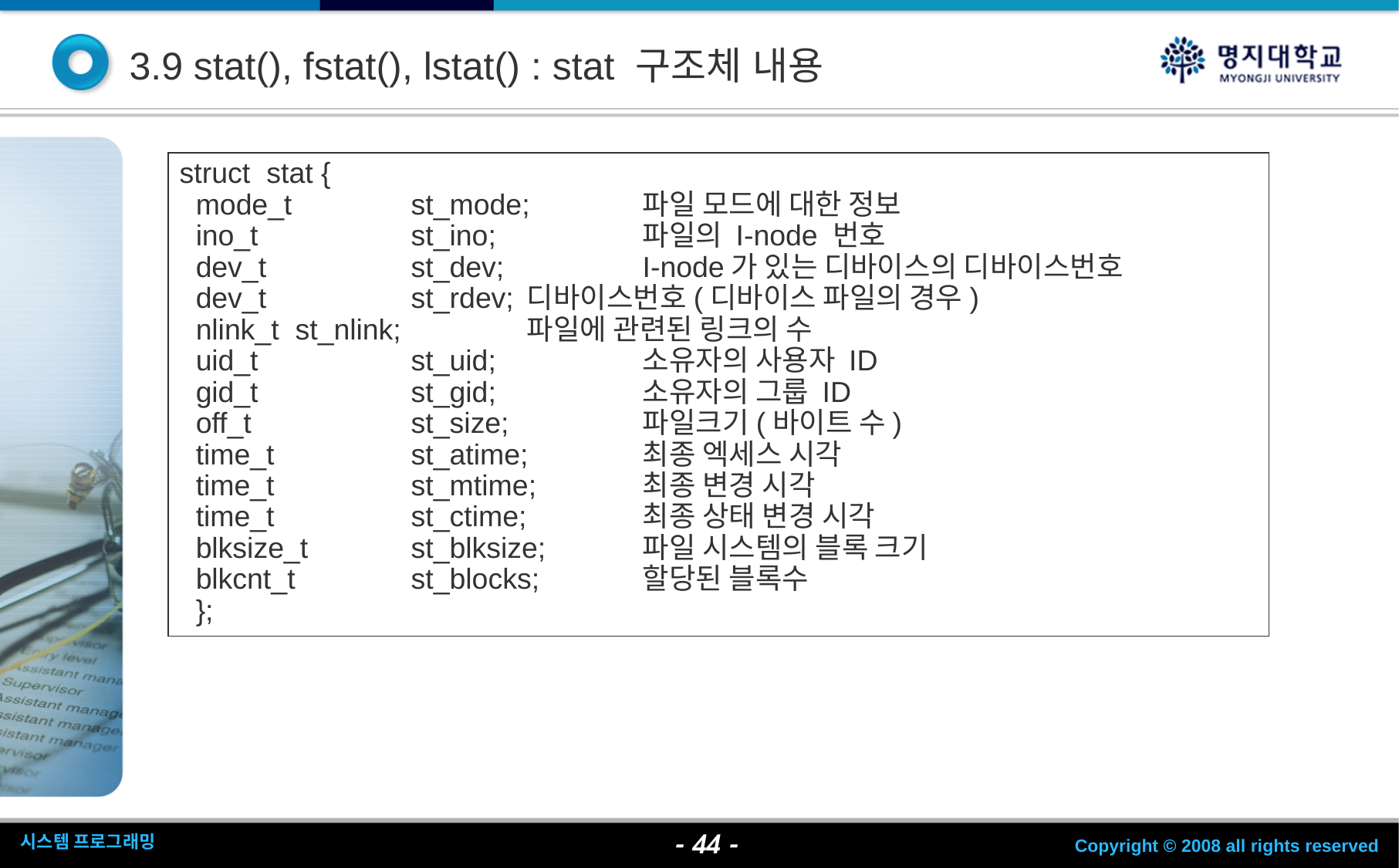

3.9 stat(), fstat(), lstat() : stat 구조체 내용
struct  stat {
  mode_t   	st_mode;	파일 모드에 대한 정보
  ino_t	     	st_ino;		파일의 I-node 번호
  dev_t	     	st_dev;		I-node가 있는 디바이스의 디바이스번호
  dev_t		st_rdev;	디바이스번호(디바이스 파일의 경우)
  nlink_t	st_nlink;  	파일에 관련된 링크의 수
  uid_t		st_uid;    	소유자의 사용자 ID
  gid_t		st_gid;    	소유자의 그룹 ID
  off_t		st_size;   	파일크기(바이트 수)
  time_t		st_atime;  	최종 엑세스 시각
  time_t		st_mtime; 	최종 변경 시각
  time_t		st_ctime;  	최종 상태 변경 시각
  blksize_t	st_blksize;	파일 시스템의 블록 크기
  blkcnt_t	st_blocks;	할당된 블록수
  };
- 44 -